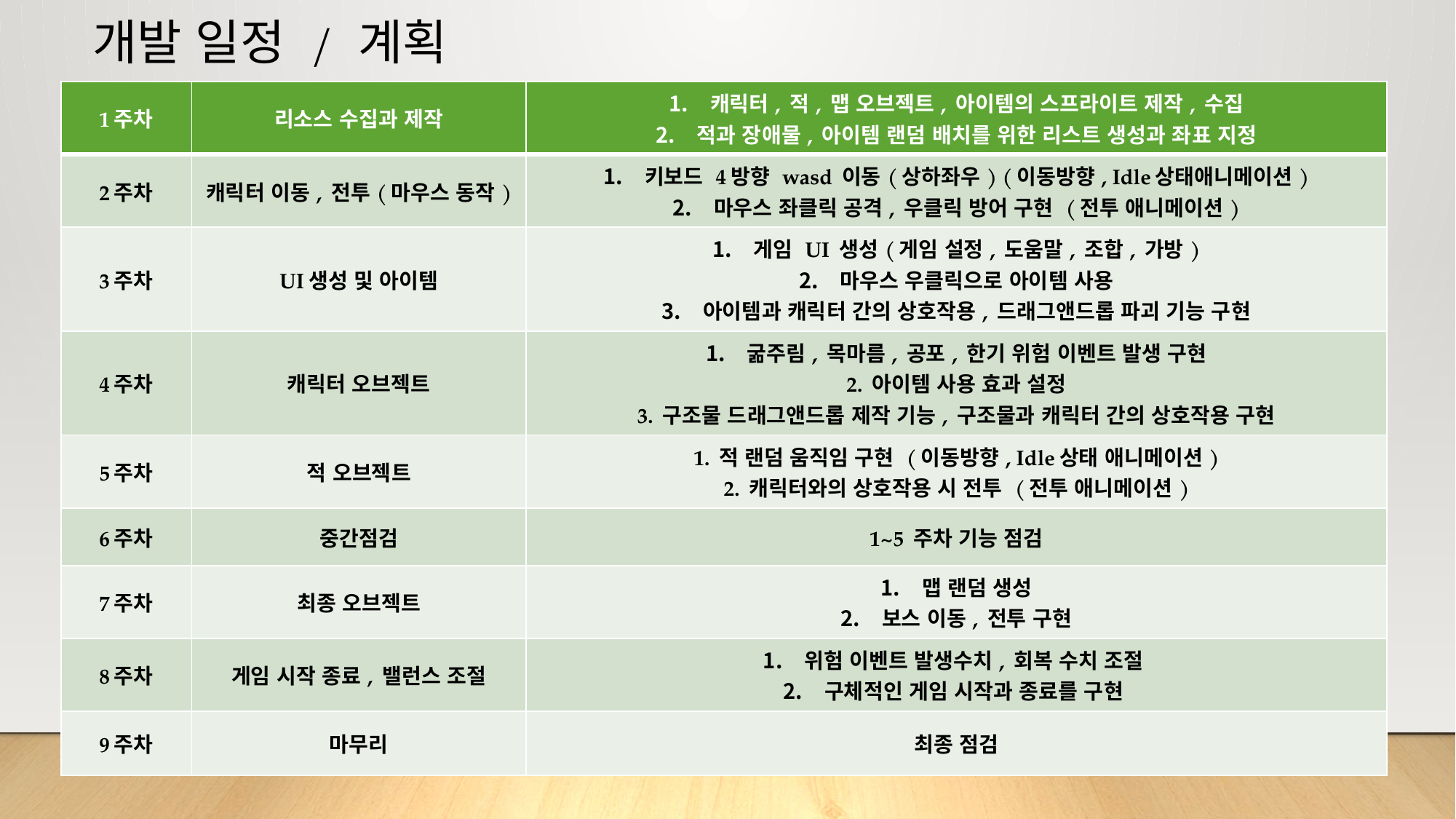

# 개발 일정 / 계획
| 1주차 | 리소스 수집과 제작 | 캐릭터, 적, 맵 오브젝트, 아이템의 스프라이트 제작, 수집 적과 장애물, 아이템 랜덤 배치를 위한 리스트 생성과 좌표 지정 |
| --- | --- | --- |
| 2주차 | 캐릭터 이동, 전투(마우스 동작) | 키보드 4방향 wasd 이동(상하좌우) (이동방향, Idle상태애니메이션) 마우스 좌클릭 공격, 우클릭 방어 구현 (전투 애니메이션) |
| 3주차 | UI생성 및 아이템 | 게임 UI 생성(게임 설정, 도움말, 조합, 가방) 마우스 우클릭으로 아이템 사용 아이템과 캐릭터 간의 상호작용, 드래그앤드롭 파괴 기능 구현 |
| 4주차 | 캐릭터 오브젝트 | 굶주림, 목마름, 공포, 한기 위험 이벤트 발생 구현 2. 아이템 사용 효과 설정 3. 구조물 드래그앤드롭 제작 기능, 구조물과 캐릭터 간의 상호작용 구현 |
| 5주차 | 적 오브젝트 | 1. 적 랜덤 움직임 구현 (이동방향, Idle상태 애니메이션) 2. 캐릭터와의 상호작용 시 전투 (전투 애니메이션) |
| 6주차 | 중간점검 | 1~5 주차 기능 점검 |
| 7주차 | 최종 오브젝트 | 맵 랜덤 생성 보스 이동, 전투 구현 |
| 8주차 | 게임 시작 종료, 밸런스 조절 | 위험 이벤트 발생수치, 회복 수치 조절 구체적인 게임 시작과 종료를 구현 |
| 9주차 | 마무리 | 최종 점검 |